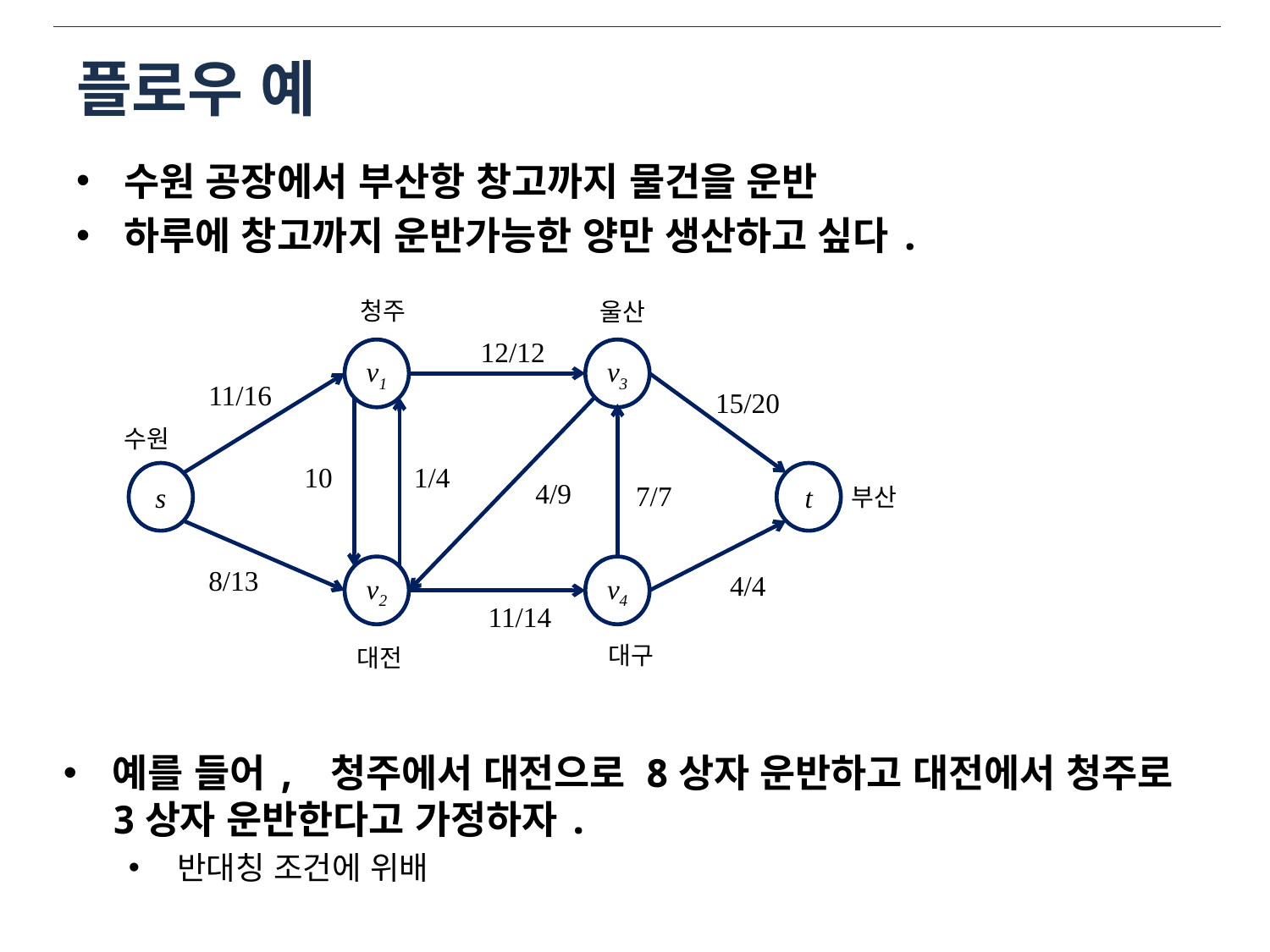

# 플로우 예
수원 공장에서 부산항 창고까지 물건을 운반
하루에 창고까지 운반가능한 양만 생산하고 싶다.

청주
울산
12/12
v1
v3
11/16
15/20
수원
1/4
10
s
t
4/9
7/7
부산
8/13
v2
v4
4/4
11/14
대구
대전
예를 들어, 청주에서 대전으로 8상자 운반하고 대전에서 청주로 3상자 운반한다고 가정하자.
반대칭 조건에 위배